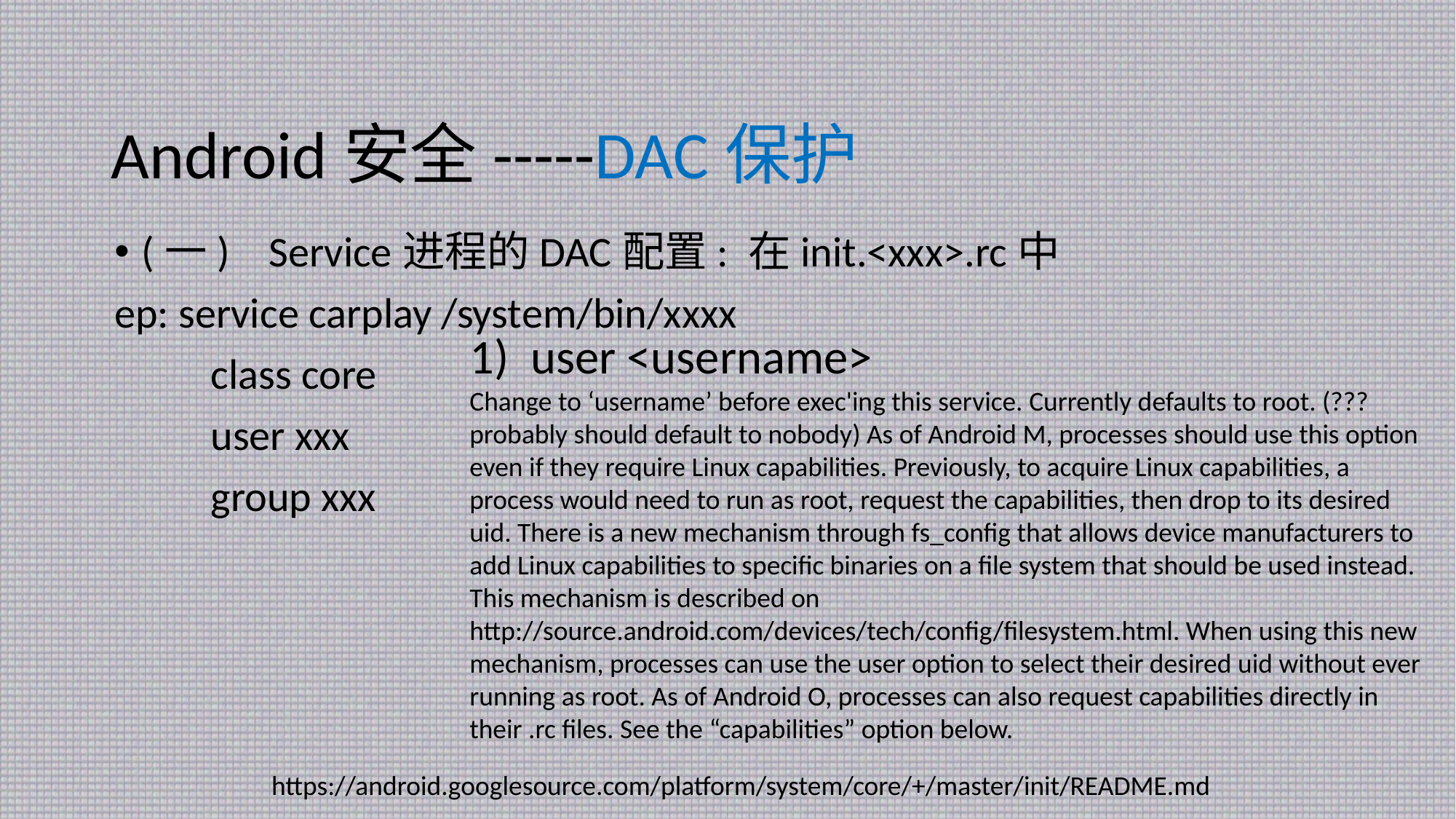

# Android安全-----DAC保护

(一)    Service进程的DAC配置: 在init.<xxx>.rc中
ep: service carplay /system/bin/xxxx
          class core
          user xxx
          group xxx

1)  user <username>
Change to ‘username’ before exec'ing this service. Currently defaults to root. (??? probably should default to nobody) As of Android M, processes should use this option even if they require Linux capabilities. Previously, to acquire Linux capabilities, a process would need to run as root, request the capabilities, then drop to its desired uid. There is a new mechanism through fs_config that allows device manufacturers to add Linux capabilities to specific binaries on a file system that should be used instead. This mechanism is described on http://source.android.com/devices/tech/config/filesystem.html. When using this new mechanism, processes can use the user option to select their desired uid without ever running as root. As of Android O, processes can also request capabilities directly in their .rc files. See the “capabilities” option below.
https://android.googlesource.com/platform/system/core/+/master/init/README.md